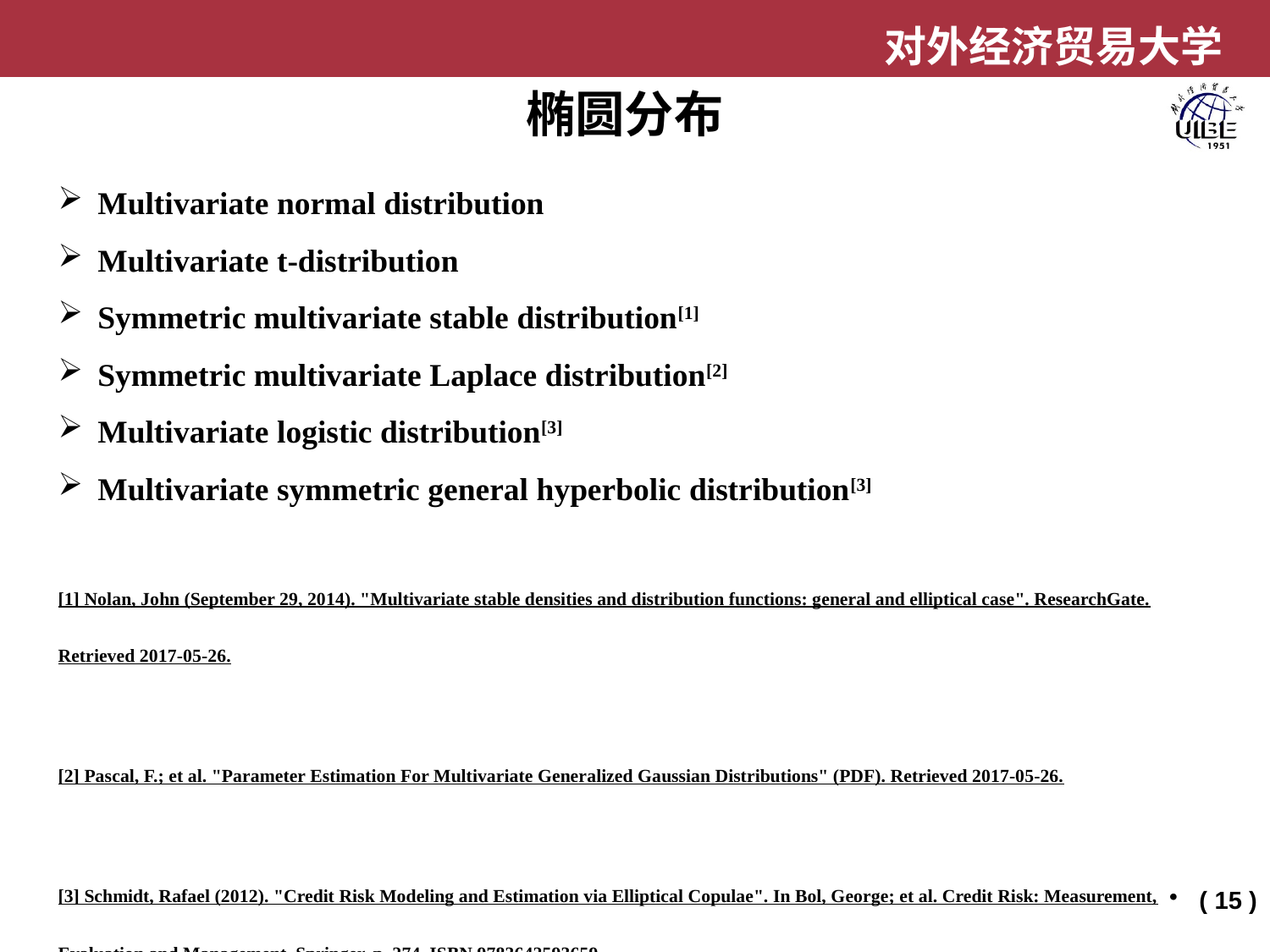

# 椭圆分布
Multivariate normal distribution
Multivariate t-distribution
Symmetric multivariate stable distribution[1]
Symmetric multivariate Laplace distribution[2]
Multivariate logistic distribution[3]
Multivariate symmetric general hyperbolic distribution[3]

[1] Nolan, John (September 29, 2014). "Multivariate stable densities and distribution functions: general and elliptical case". ResearchGate. Retrieved 2017-05-26.

[2] Pascal, F.; et al. "Parameter Estimation For Multivariate Generalized Gaussian Distributions" (PDF). Retrieved 2017-05-26.

[3] Schmidt, Rafael (2012). "Credit Risk Modeling and Estimation via Elliptical Copulae". In Bol, George; et al. Credit Risk: Measurement, Evaluation and Management. Springer. p. 274. ISBN 9783642593659.
( 15 )